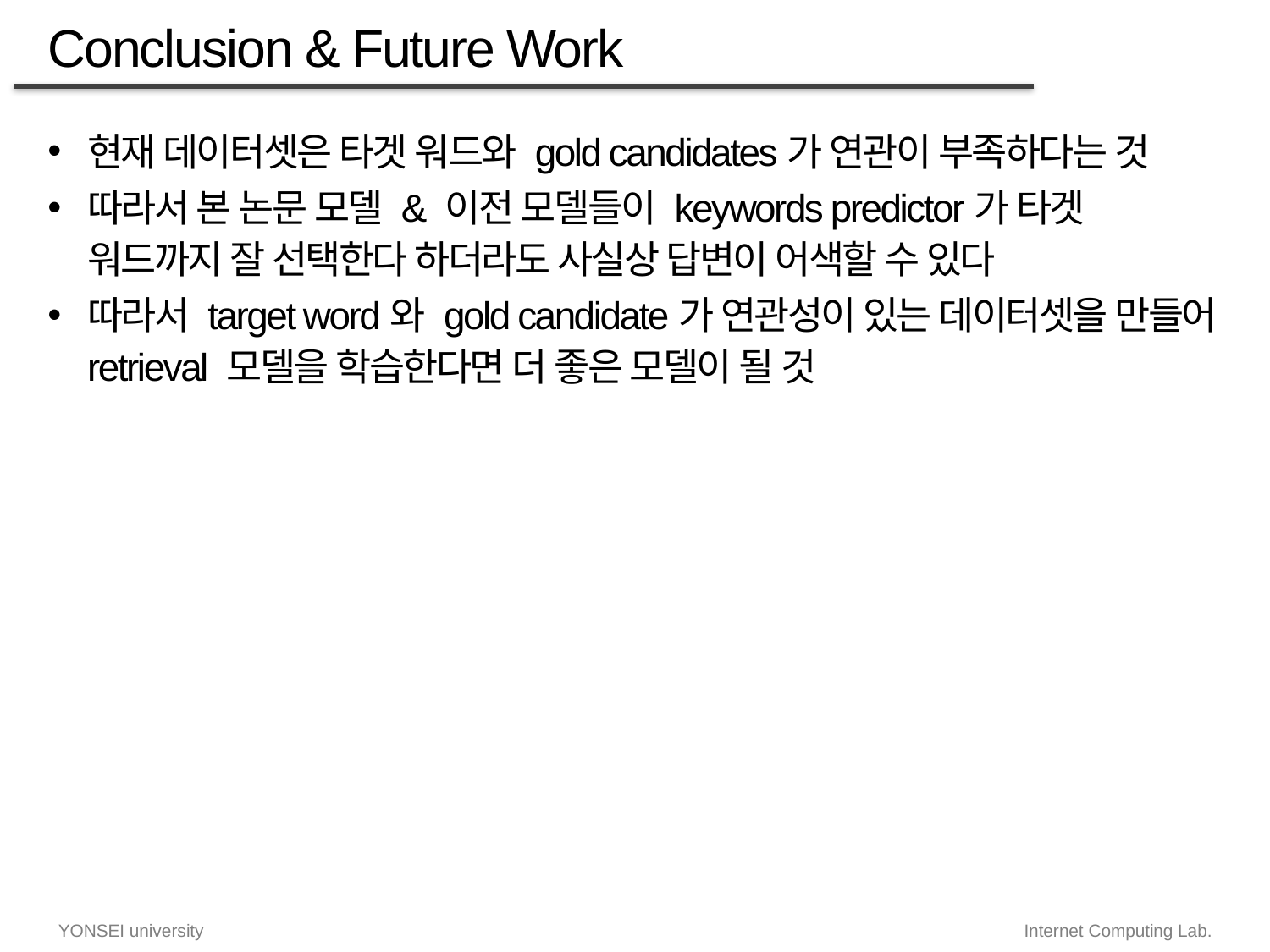

# Conclusion & Future Work
현재 데이터셋은 타겟 워드와 gold candidates가 연관이 부족하다는 것
따라서 본 논문 모델 & 이전 모델들이 keywords predictor가 타겟 워드까지 잘 선택한다 하더라도 사실상 답변이 어색할 수 있다
따라서 target word와 gold candidate가 연관성이 있는 데이터셋을 만들어 retrieval 모델을 학습한다면 더 좋은 모델이 될 것